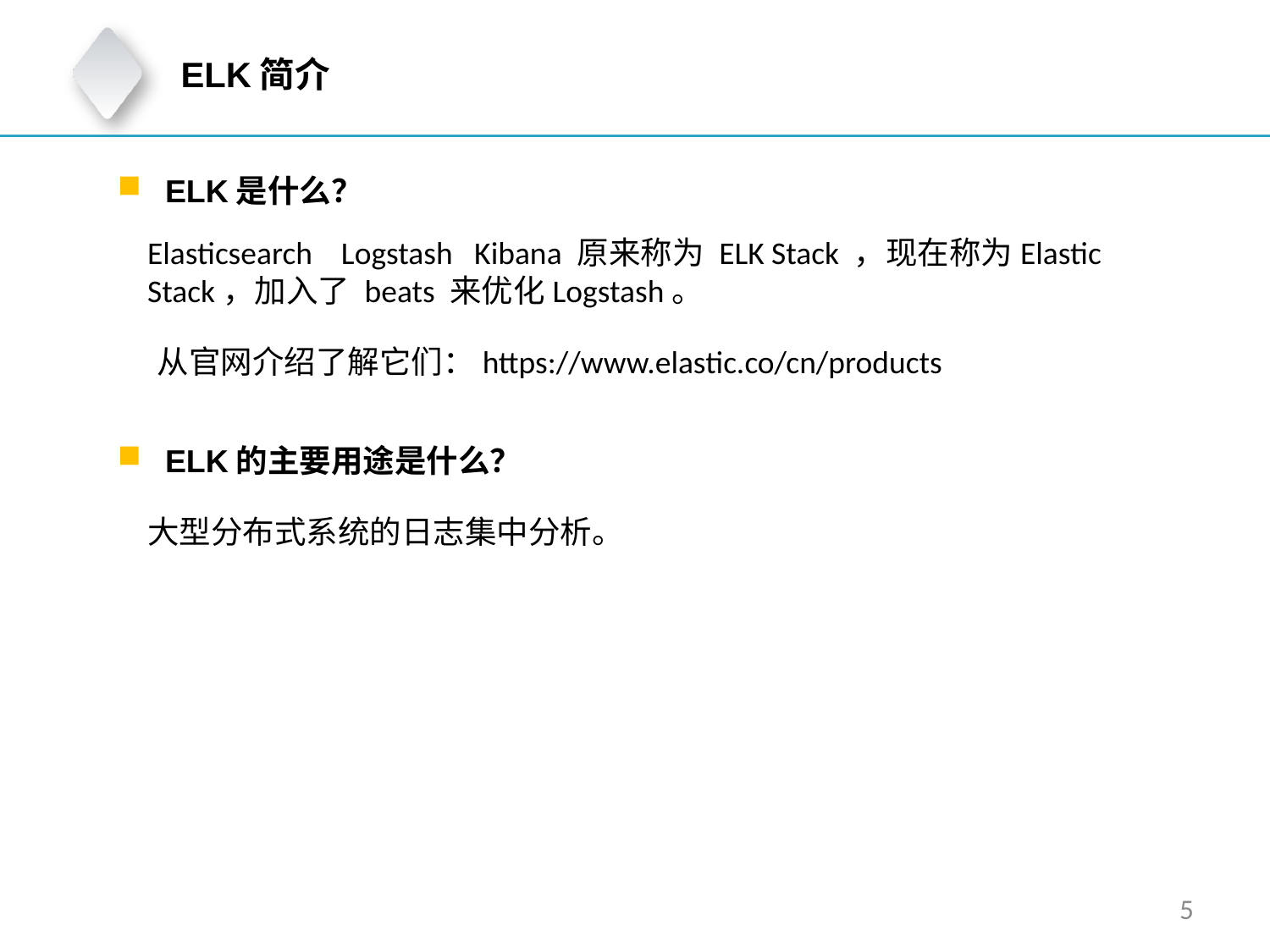

ELK简介
ELK是什么？
Elasticsearch    Logstash   Kibana 原来称为 ELK Stack ，现在称为Elastic Stack，加入了 beats 来优化Logstash。
从官网介绍了解它们：https://www.elastic.co/cn/products
ELK的主要用途是什么？
大型分布式系统的日志集中分析。
5